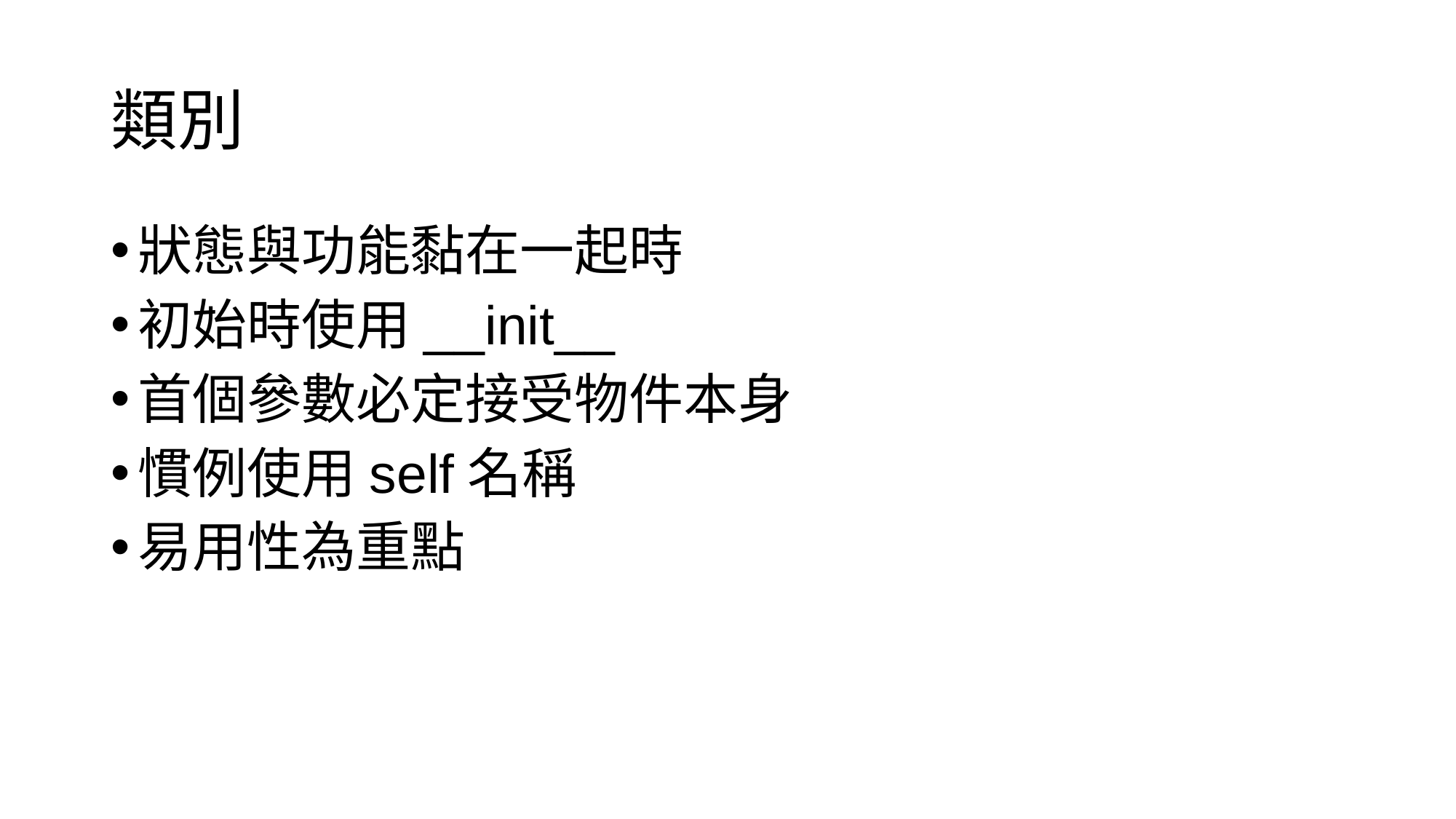

# 類別
狀態與功能黏在一起時
初始時使用__init__
首個參數必定接受物件本身
慣例使用self名稱
易用性為重點